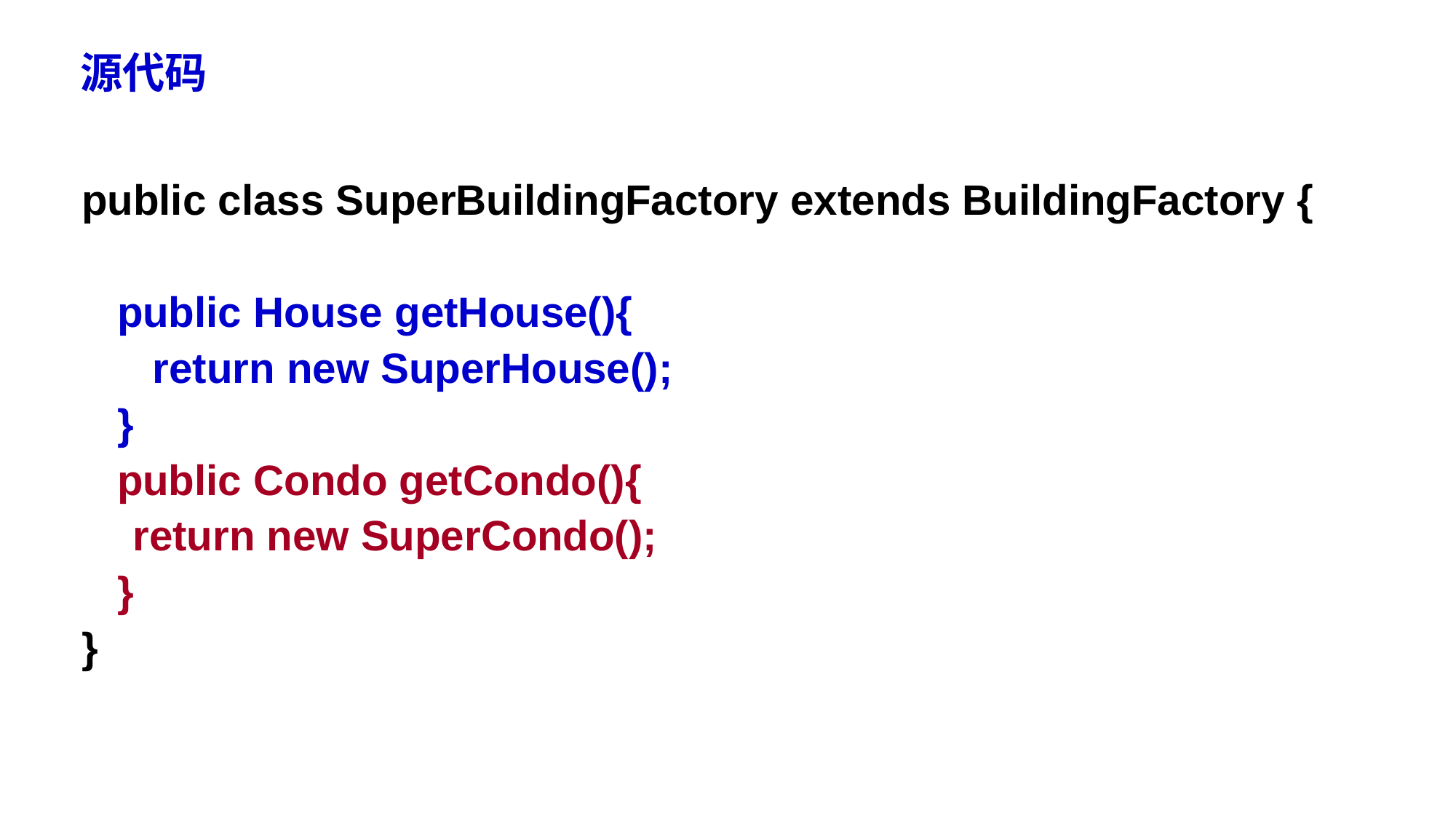

# 源代码
public class SuperBuildingFactory extends BuildingFactory {

   public House getHouse(){
      return new SuperHouse();
   }
   public Condo getCondo(){
	  return new SuperCondo();
   }
}